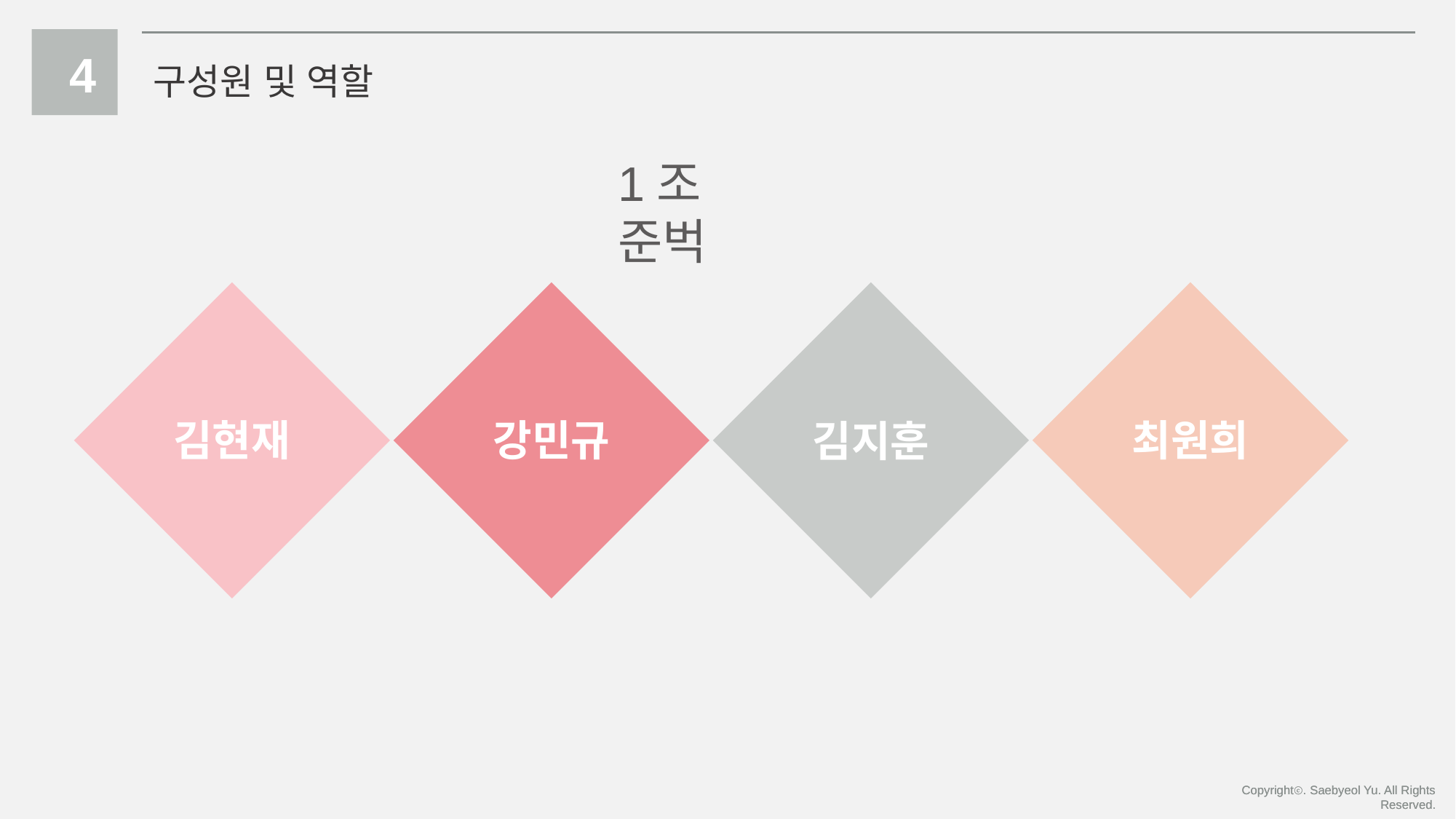

4
구성원 및 역할
1조 준벅

김현재
강민규
최원희
김지훈
Copyrightⓒ. Saebyeol Yu. All Rights Reserved.